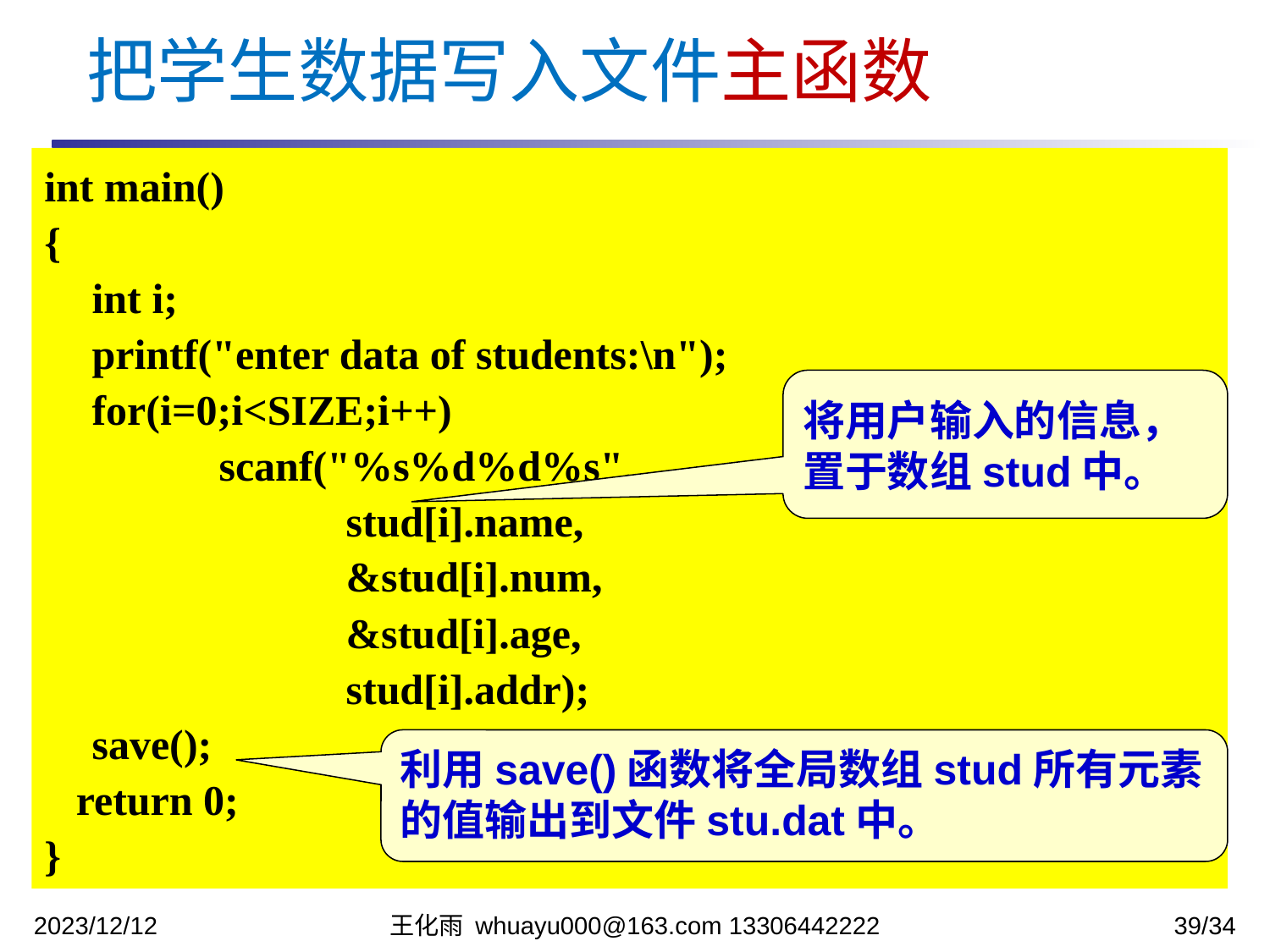

把学生数据写入文件主函数
int main()
{
	int i;
	printf("enter data of students:\n");
	for(i=0;i<SIZE;i++)
		scanf("%s%d%d%s",
			stud[i].name,
			&stud[i].num,
			&stud[i].age,
			stud[i].addr);
	save();
   return 0;
}

将用户输入的信息，置于数组stud中。
利用save()函数将全局数组stud所有元素的值输出到文件stu.dat中。
2023/12/12
王化雨 whuayu000@163.com 13306442222
39/34